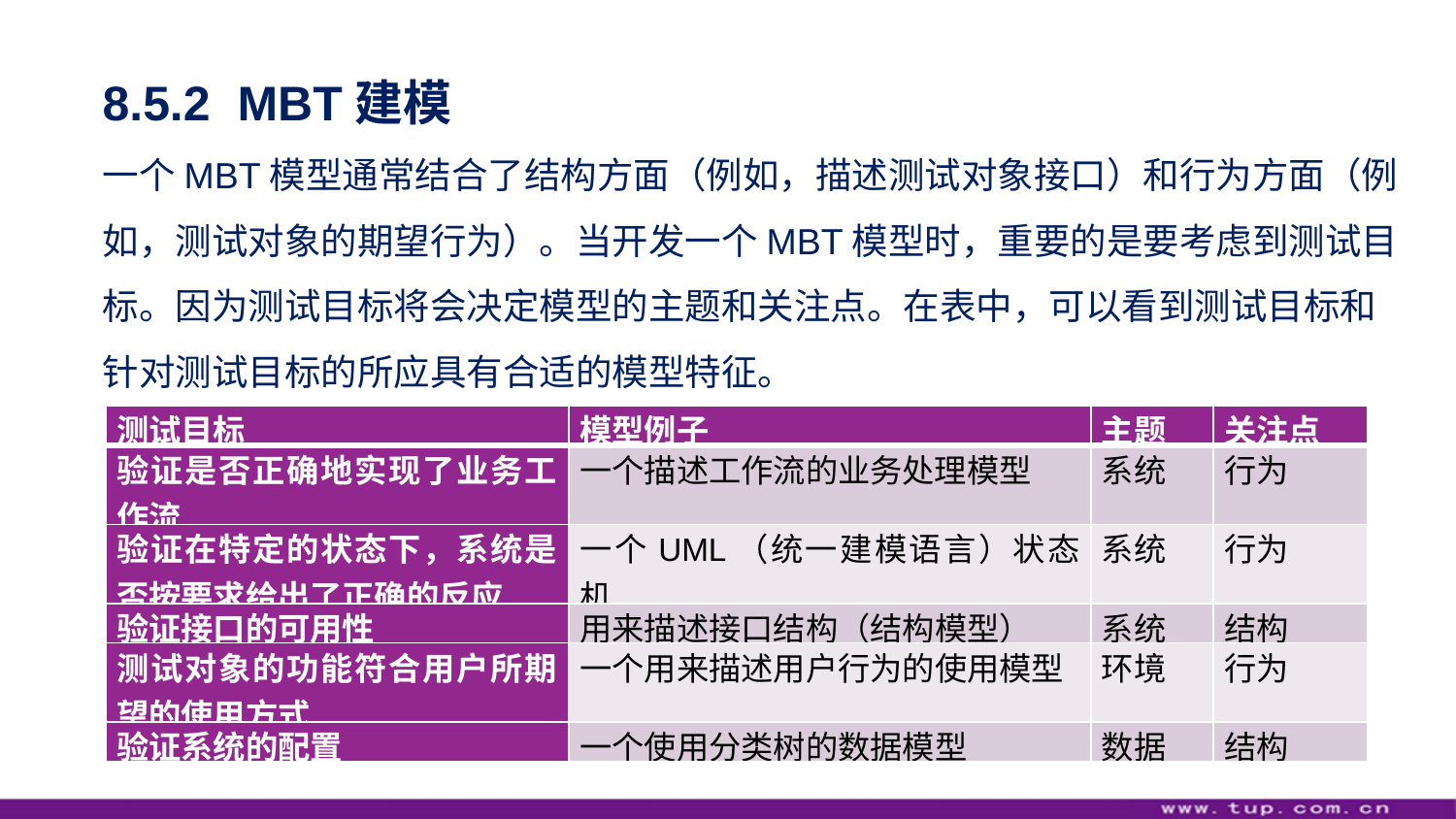

8.5.2  MBT建模
一个MBT模型通常结合了结构方面（例如，描述测试对象接口）和行为方面（例如，测试对象的期望行为）。当开发一个MBT模型时，重要的是要考虑到测试目标。因为测试目标将会决定模型的主题和关注点。在表中，可以看到测试目标和针对测试目标的所应具有合适的模型特征。

| 测试目标 | 模型例子 | 主题 | 关注点 |
| --- | --- | --- | --- |
| 验证是否正确地实现了业务工作流 | 一个描述工作流的业务处理模型 | 系统 | 行为 |
| 验证在特定的状态下，系统是否按要求给出了正确的反应 | 一个UML（统一建模语言）状态机 | 系统 | 行为 |
| 验证接口的可用性 | 用来描述接口结构（结构模型） | 系统 | 结构 |
| 测试对象的功能符合用户所期望的使用方式 | 一个用来描述用户行为的使用模型 | 环境 | 行为 |
| 验证系统的配置 | 一个使用分类树的数据模型 | 数据 | 结构 |